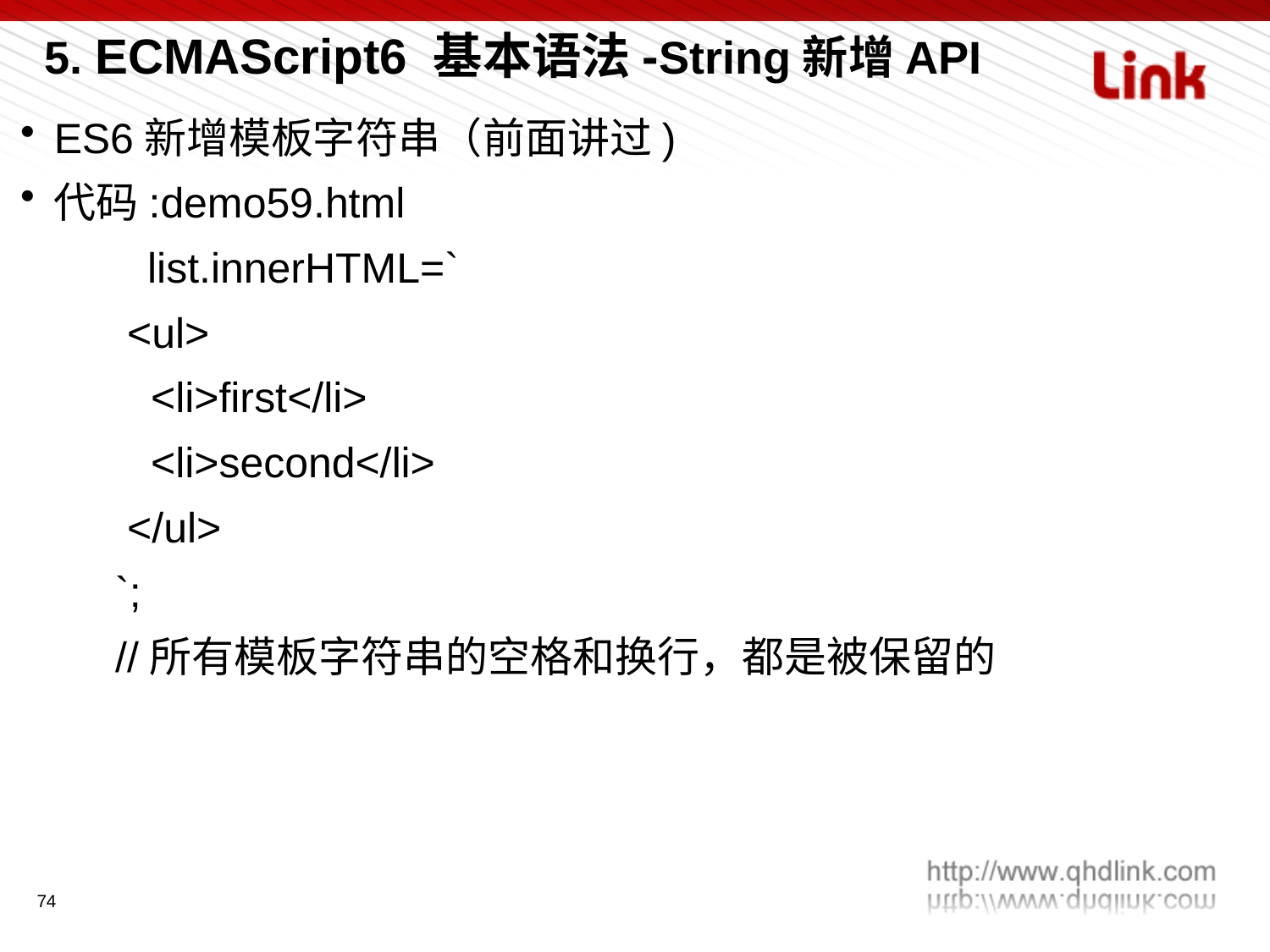

5. ECMAScript6 基本语法-String新增API
ES6新增模板字符串（前面讲过)
代码:demo59.html
        	list.innerHTML=`
         <ul>
           <li>first</li>
           <li>second</li>
         </ul>
        `;
        //所有模板字符串的空格和换行，都是被保留的
74